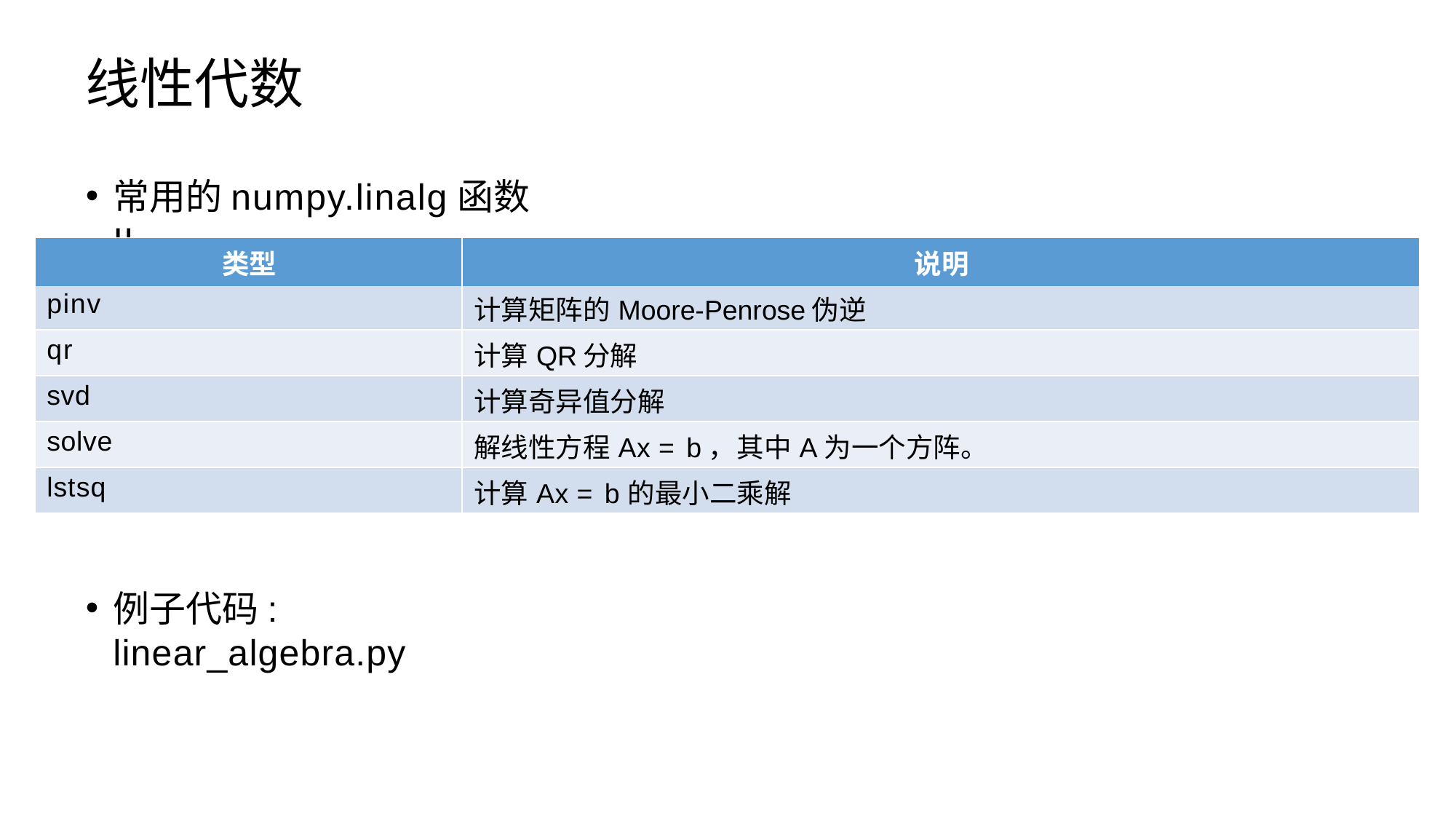

# 线性代数
常用的numpy.linalg函数 II
| 类型 | 说明 |
| --- | --- |
| pinv | 计算矩阵的Moore-Penrose伪逆 |
| qr | 计算QR分解 |
| svd | 计算奇异值分解 |
| solve | 解线性方程Ax = b，其中A为一个方阵。 |
| lstsq | 计算Ax = b的最小二乘解 |
例子代码: linear_algebra.py